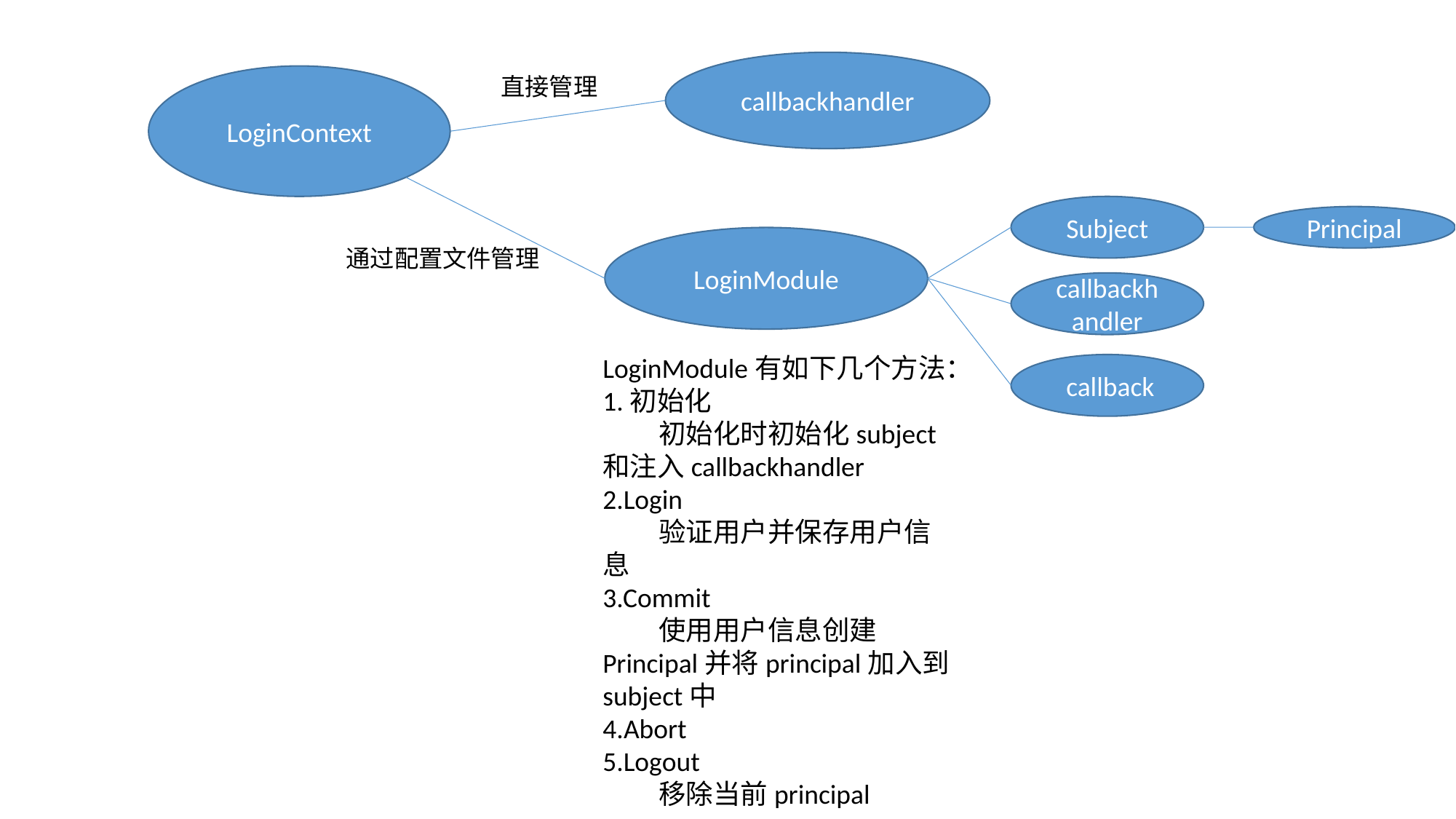

callbackhandler
LoginContext
直接管理
Subject
Principal
LoginModule
通过配置文件管理
callbackhandler
LoginModule有如下几个方法：
1.初始化
        初始化时初始化subject和注入callbackhandler
2.Login
        验证用户并保存用户信息
3.Commit
        使用用户信息创建Principal并将principal加入到subject中
4.Abort
5.Logout
        移除当前principal
 callback